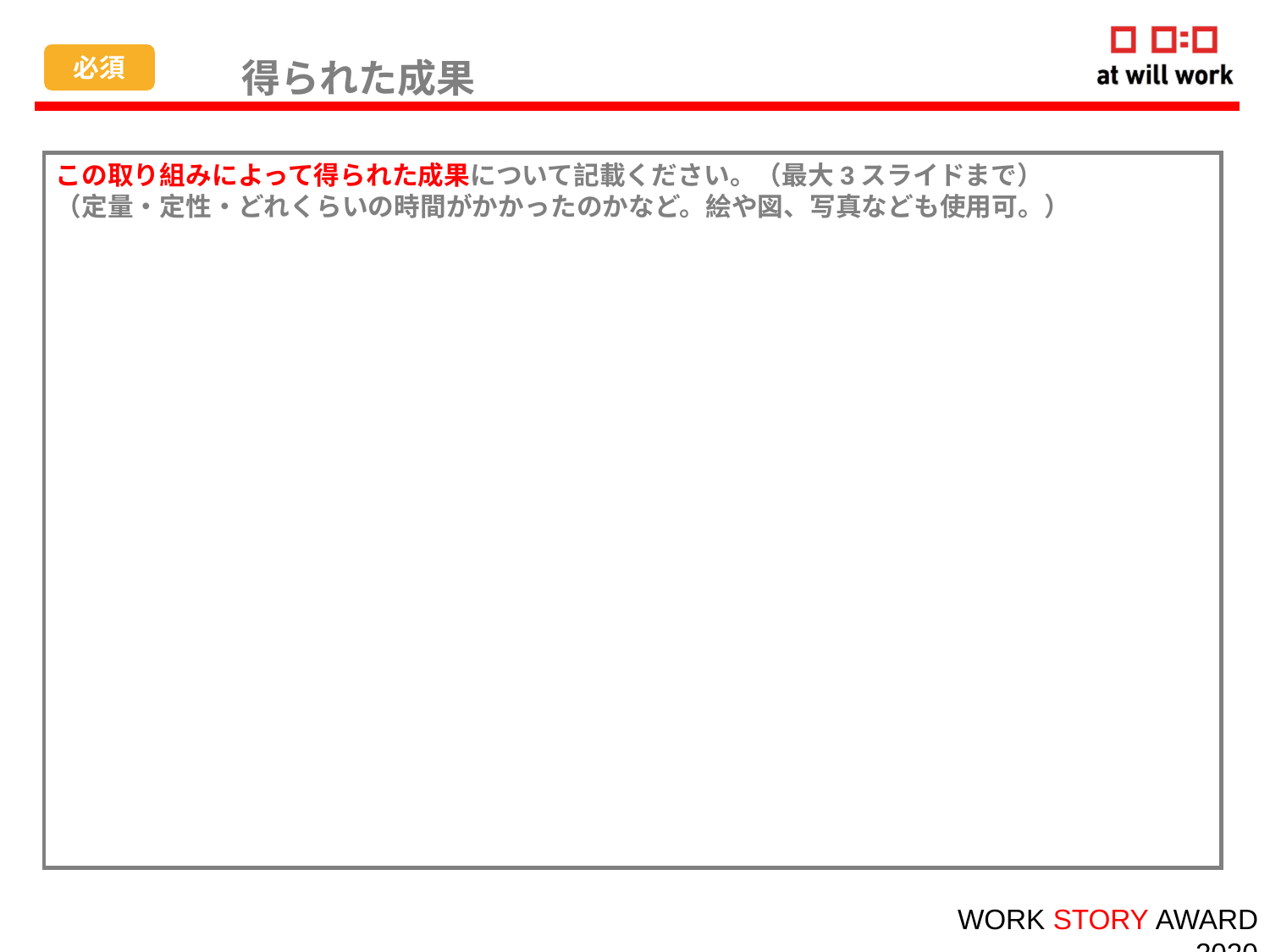

必須
　　　　　得られた成果
この取り組みによって得られた成果について記載ください。（最大3スライドまで）
（定量・定性・どれくらいの時間がかかったのかなど。絵や図、写真なども使用可。）